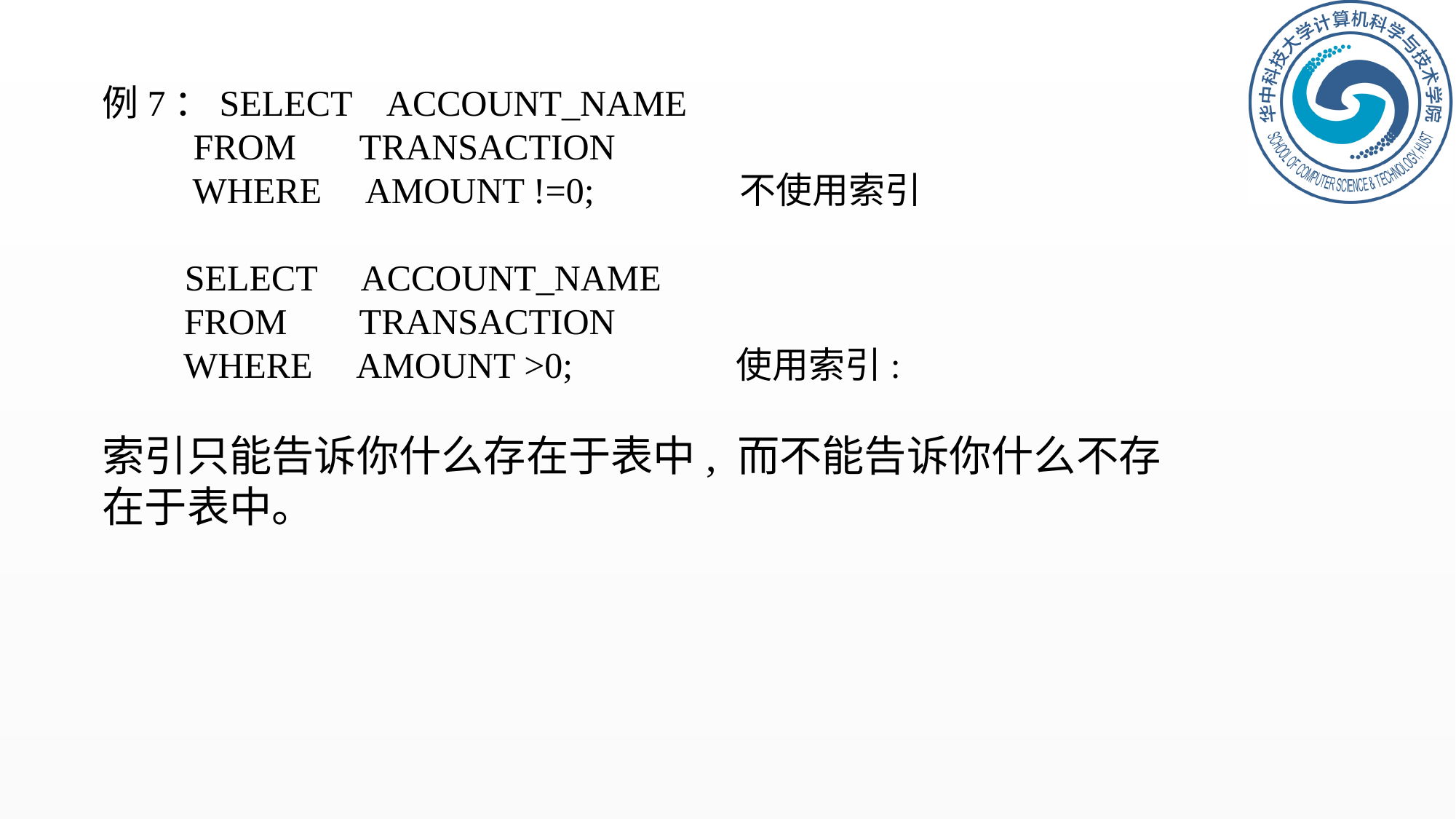

例7：SELECT    ACCOUNT_NAME
          FROM       TRANSACTION
          WHERE     AMOUNT !=0;               不使用索引
         SELECT     ACCOUNT_NAME
         FROM        TRANSACTION
         WHERE     AMOUNT >0;                 使用索引:

索引只能告诉你什么存在于表中, 而不能告诉你什么不存在于表中。